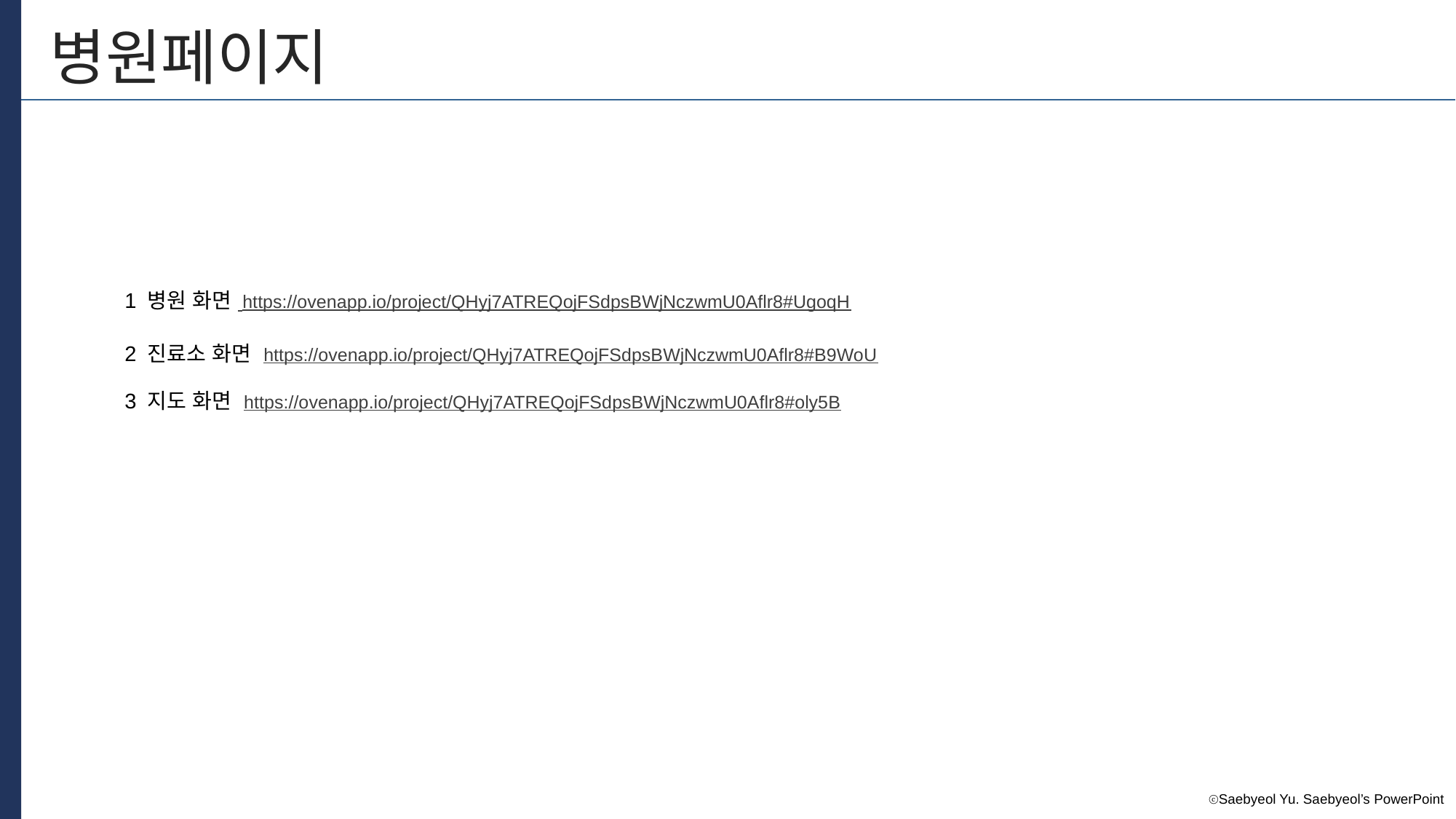

병원페이지
| 1 병원 화면 https://ovenapp.io/project/QHyj7ATREQojFSdpsBWjNczwmU0Aflr8#UgoqH |
| --- |
| 2 진료소 화면 https://ovenapp.io/project/QHyj7ATREQojFSdpsBWjNczwmU0Aflr8#B9WoU |
| 3 지도 화면 https://ovenapp.io/project/QHyj7ATREQojFSdpsBWjNczwmU0Aflr8#oly5B |